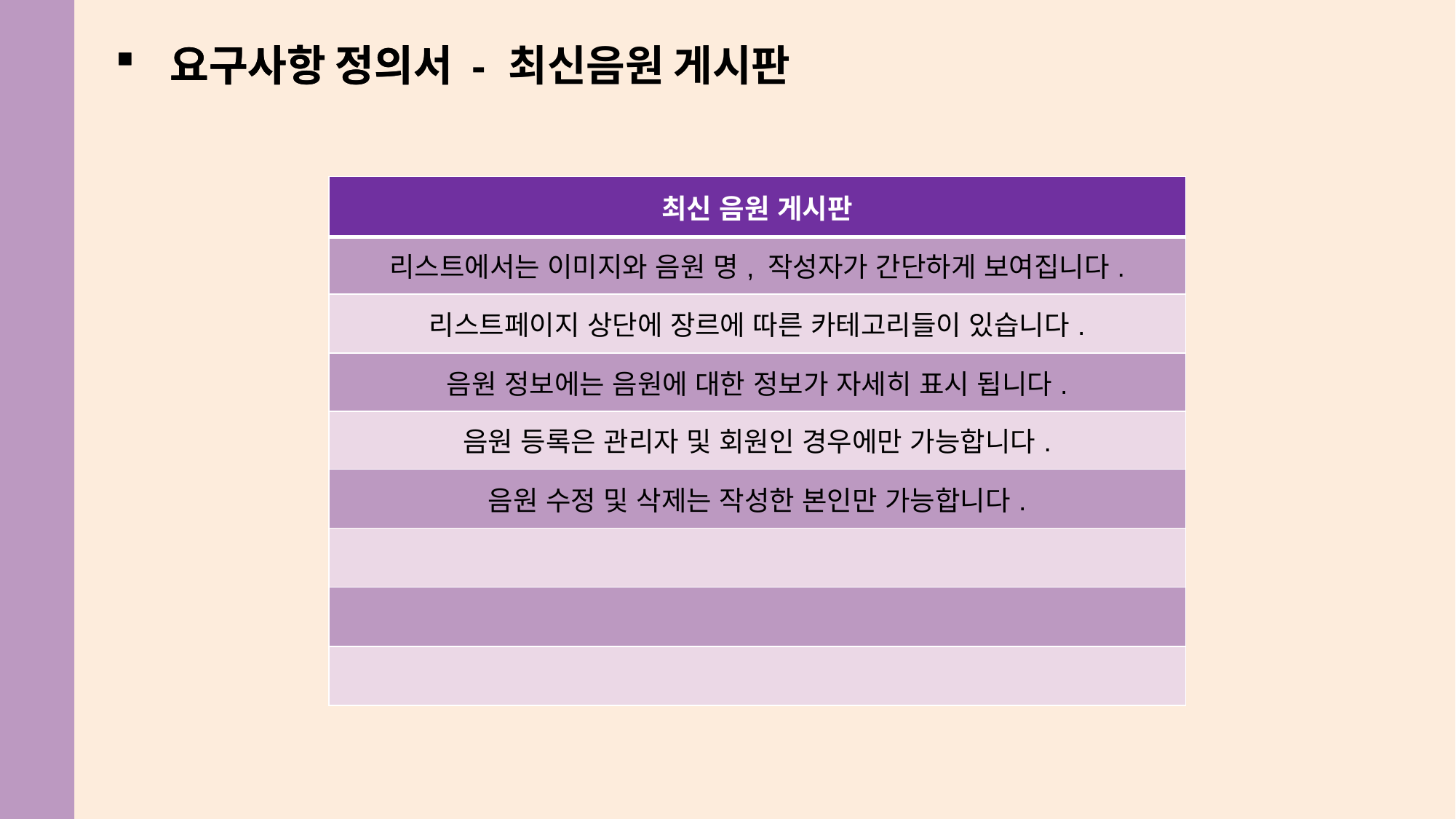

요구사항 정의서
요구사항 정의서 - 최신음원 게시판
| 최신 음원 게시판 |
| --- |
| 리스트에서는 이미지와 음원 명, 작성자가 간단하게 보여집니다. |
| 리스트페이지 상단에 장르에 따른 카테고리들이 있습니다. |
| 음원 정보에는 음원에 대한 정보가 자세히 표시 됩니다. |
| 음원 등록은 관리자 및 회원인 경우에만 가능합니다. |
| 음원 수정 및 삭제는 작성한 본인만 가능합니다. |
|  |
|  |
|  |